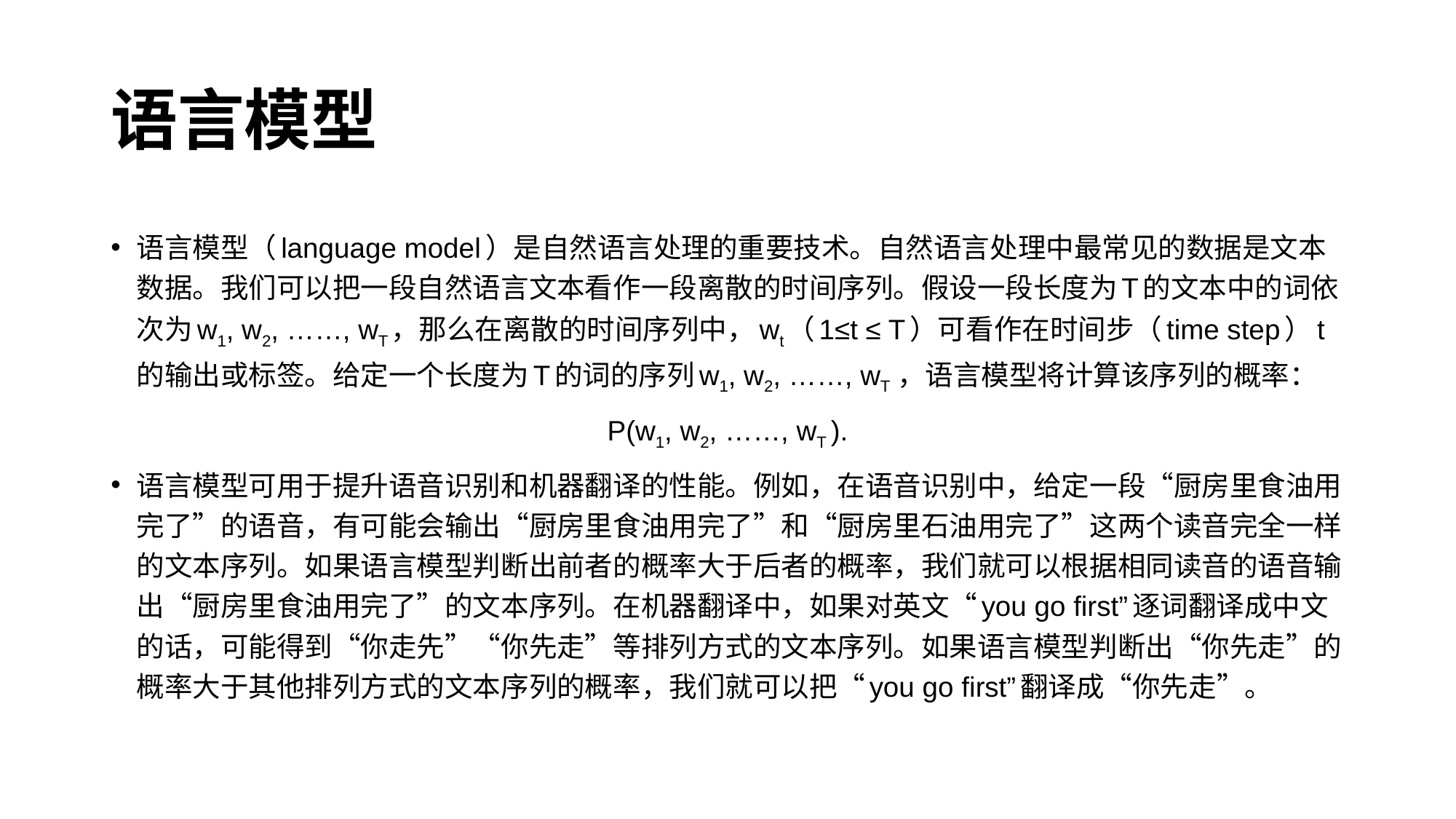

# 语言模型
语言模型（language model）是自然语言处理的重要技术。自然语言处理中最常见的数据是文本数据。我们可以把一段自然语言文本看作一段离散的时间序列。假设一段长度为T的文本中的词依次为w1, w2, ……, wT，那么在离散的时间序列中，wt（1≤t ≤ T）可看作在时间步（time step）t的输出或标签。给定一个长度为T的词的序列w1, w2, ……, wT ，语言模型将计算该序列的概率：
P(w1, w2, ……, wT ).
语言模型可用于提升语音识别和机器翻译的性能。例如，在语音识别中，给定一段“厨房里食油用完了”的语音，有可能会输出“厨房里食油用完了”和“厨房里石油用完了”这两个读音完全一样的文本序列。如果语言模型判断出前者的概率大于后者的概率，我们就可以根据相同读音的语音输出“厨房里食油用完了”的文本序列。在机器翻译中，如果对英文“you go first”逐词翻译成中文的话，可能得到“你走先”“你先走”等排列方式的文本序列。如果语言模型判断出“你先走”的概率大于其他排列方式的文本序列的概率，我们就可以把“you go first”翻译成“你先走”。